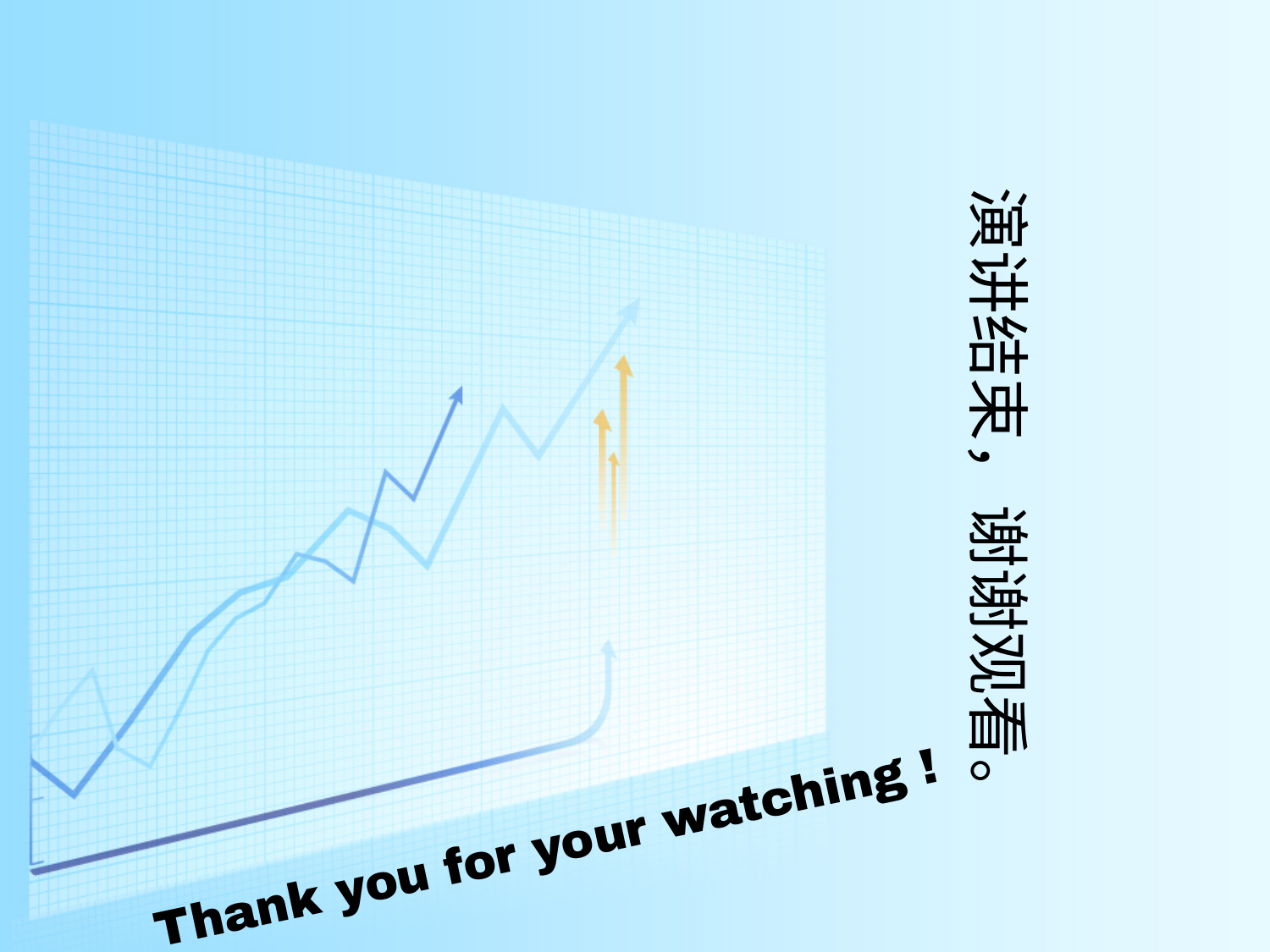

演讲结束，谢谢观看。
Thank you for your watching !